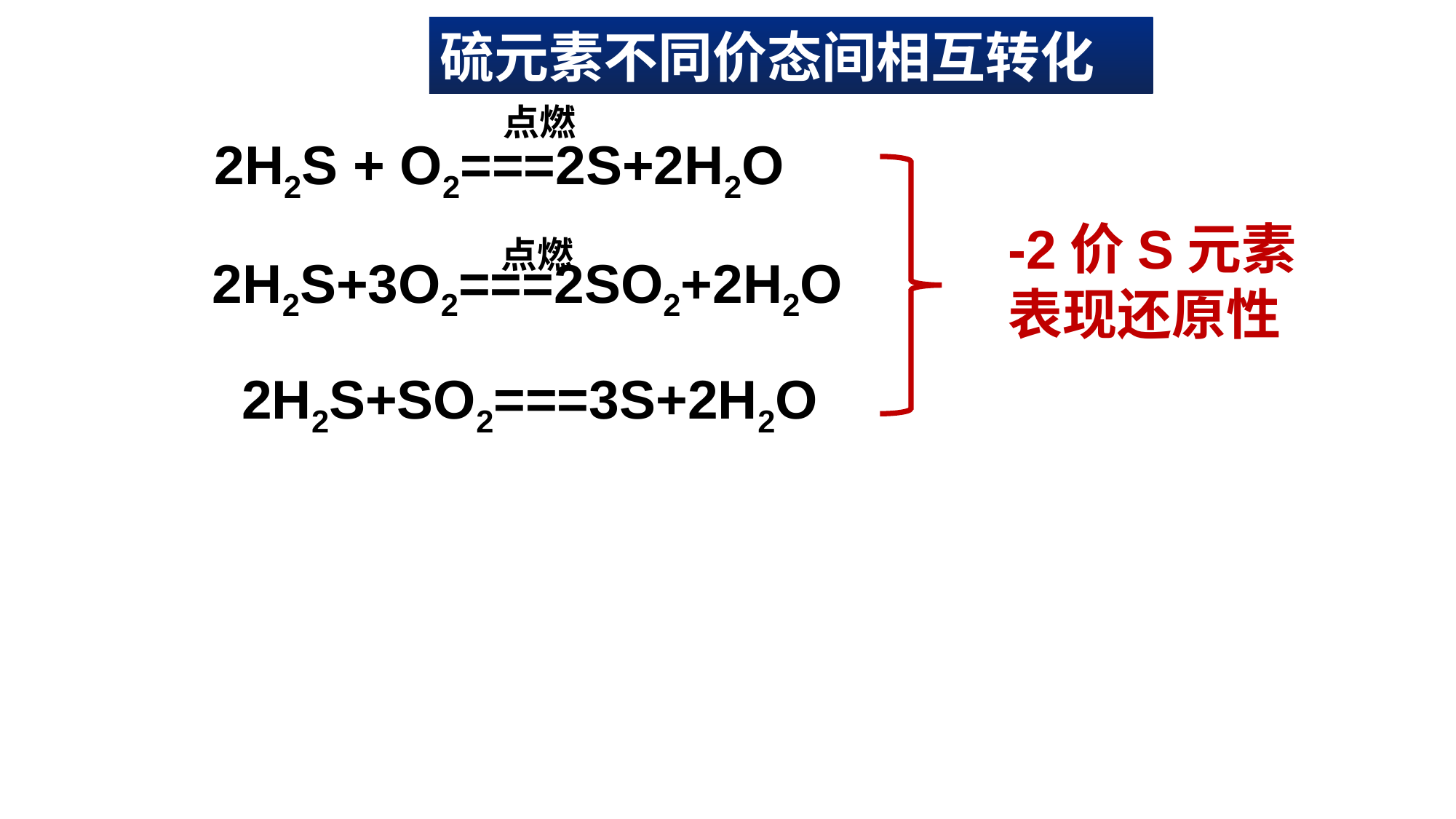

硫元素不同价态间相互转化
点燃
2H2S + O2===2S+2H2O

-2价S元素
表现还原性
点燃
2H2S+3O2===2SO2+2H2O
2H2S+SO2===3S+2H2O